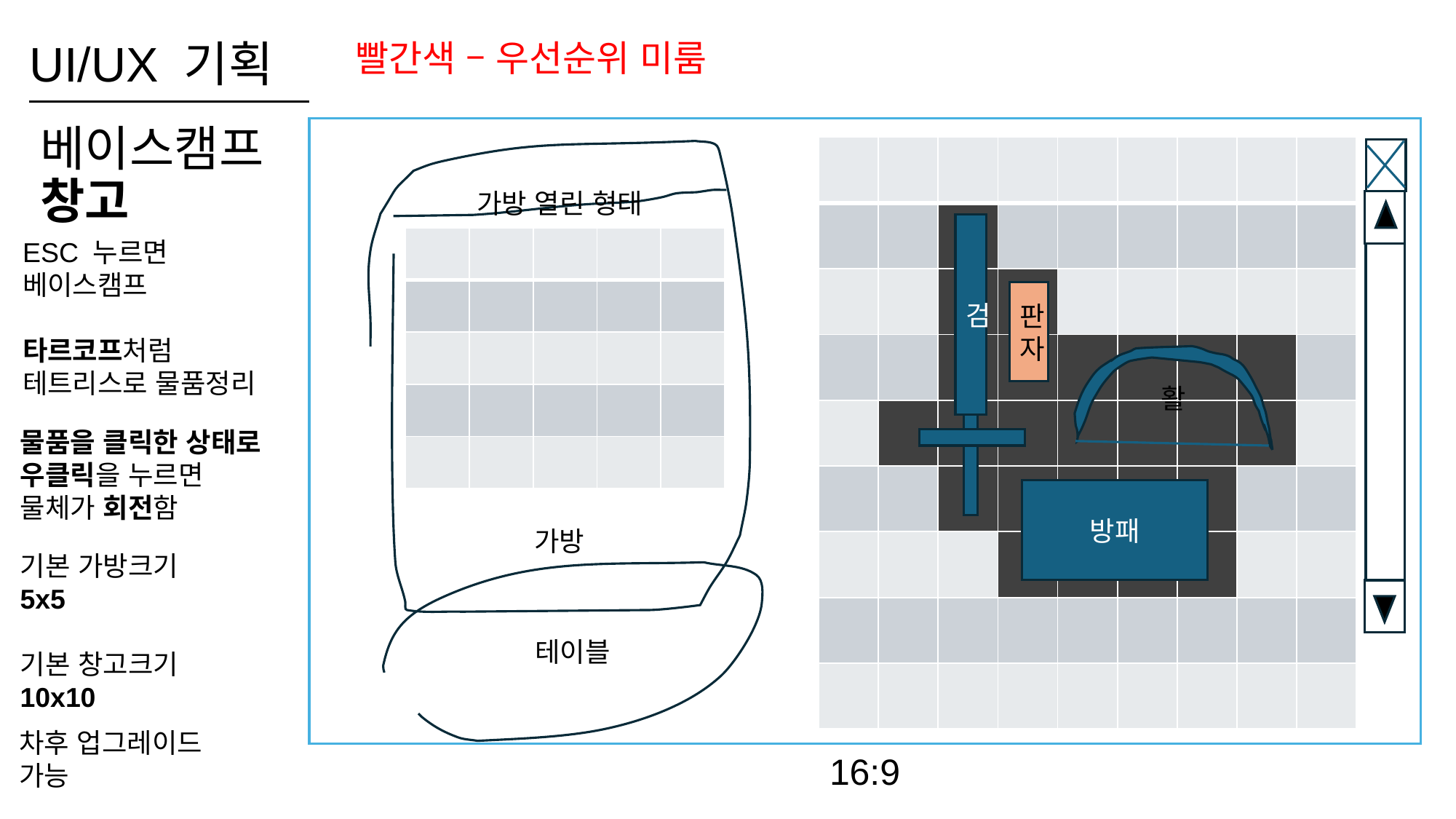

UI/UX 기획
빨간색 – 우선순위 미룸
# 베이스캠프 창고

|  |  |  |  |  |  |  |  |  |
| --- | --- | --- | --- | --- | --- | --- | --- | --- |
|  |  |  |  |  |  |  |  |  |
|  |  |  |  |  |  |  |  |  |
|  |  |  |  |  |  |  |  |  |
|  |  |  |  |  |  |  |  |  |
|  |  |  |  |  |  |  |  |  |
|  |  |  |  |  |  |  |  |  |
|  |  |  |  |  |  |  |  |  |
|  |  |  |  |  |  |  |  |  |

가방
가방 열린 형태

검
|  |  |  |  |  |
| --- | --- | --- | --- | --- |
|  |  |  |  |  |
|  |  |  |  |  |
|  |  |  |  |  |
|  |  |  |  |  |
ESC 누르면
베이스캠프

타르코프처럼
테트리스로 물품정리

판
자
활

물품을 클릭한 상태로
우클릭을 누르면
물체가 회전함
방패
기본 가방크기
5x5

기본 창고크기
10x10
테이블

차후 업그레이드 가능
16:9